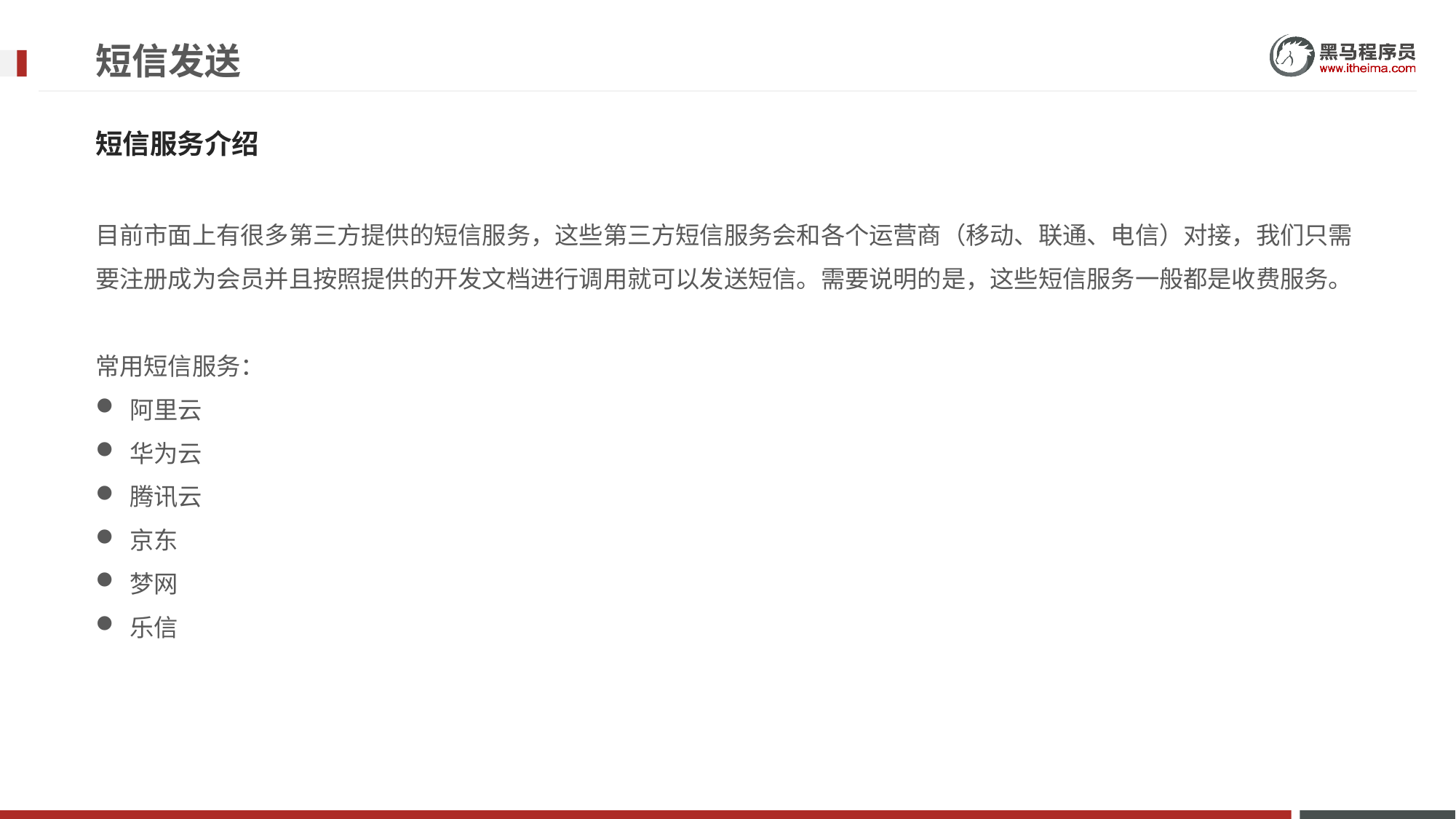

# 短信发送
短信服务介绍
目前市面上有很多第三方提供的短信服务，这些第三方短信服务会和各个运营商（移动、联通、电信）对接，我们只需要注册成为会员并且按照提供的开发文档进行调用就可以发送短信。需要说明的是，这些短信服务一般都是收费服务。

常用短信服务：
阿里云
华为云
腾讯云
京东
梦网
乐信